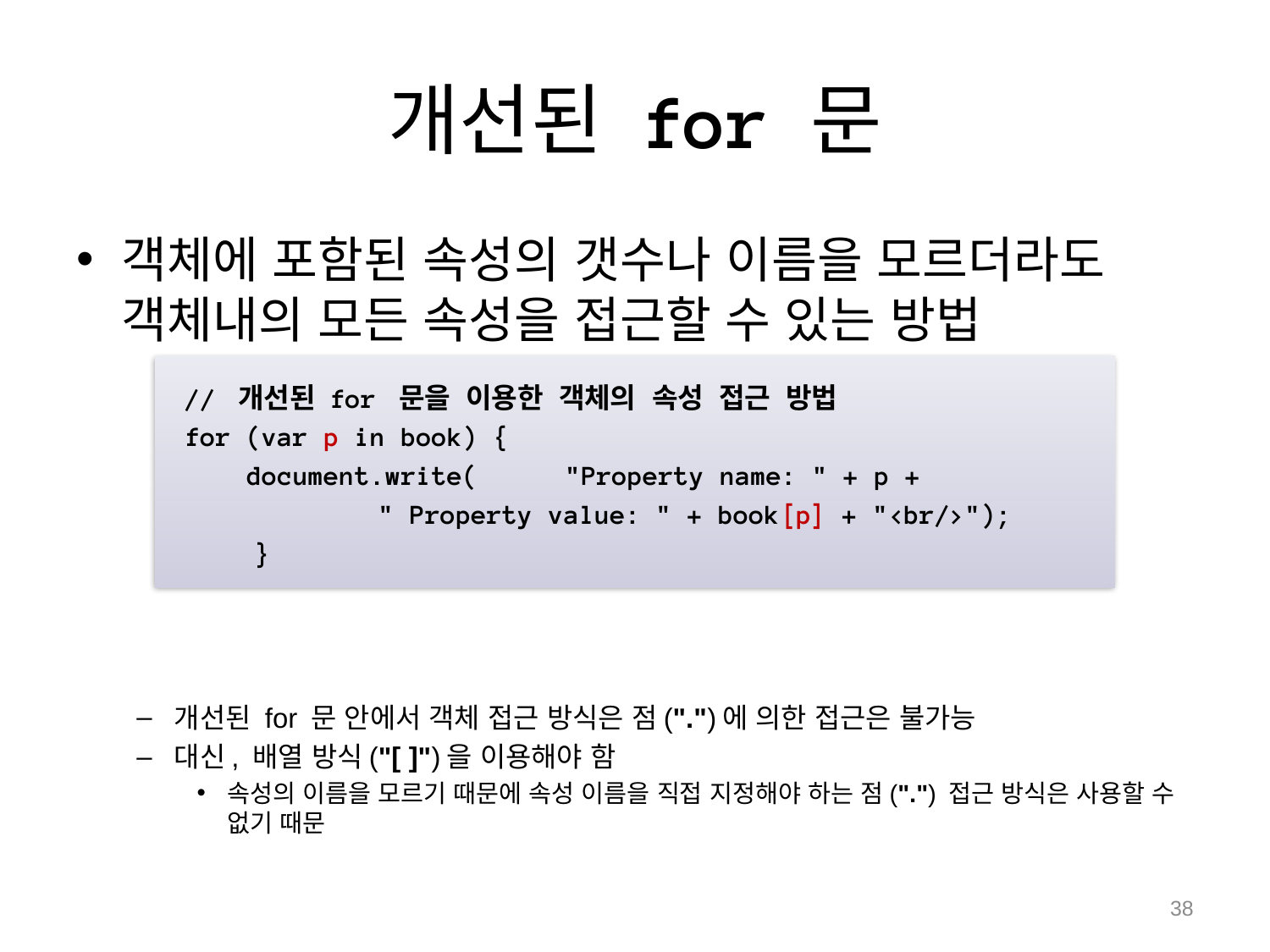

# 개선된 for 문
객체에 포함된 속성의 갯수나 이름을 모르더라도 객체내의 모든 속성을 접근할 수 있는 방법

개선된 for 문 안에서 객체 접근 방식은 점(".")에 의한 접근은 불가능
대신, 배열 방식("[ ]")을 이용해야 함
속성의 이름을 모르기 때문에 속성 이름을 직접 지정해야 하는 점(".") 접근 방식은 사용할 수 없기 때문
// 개선된 for 문을 이용한 객체의 속성 접근 방법
for (var p in book) {
    document.write(	"Property name: " + p +
" Property value: " + book[p] + "<br/>");
}
38